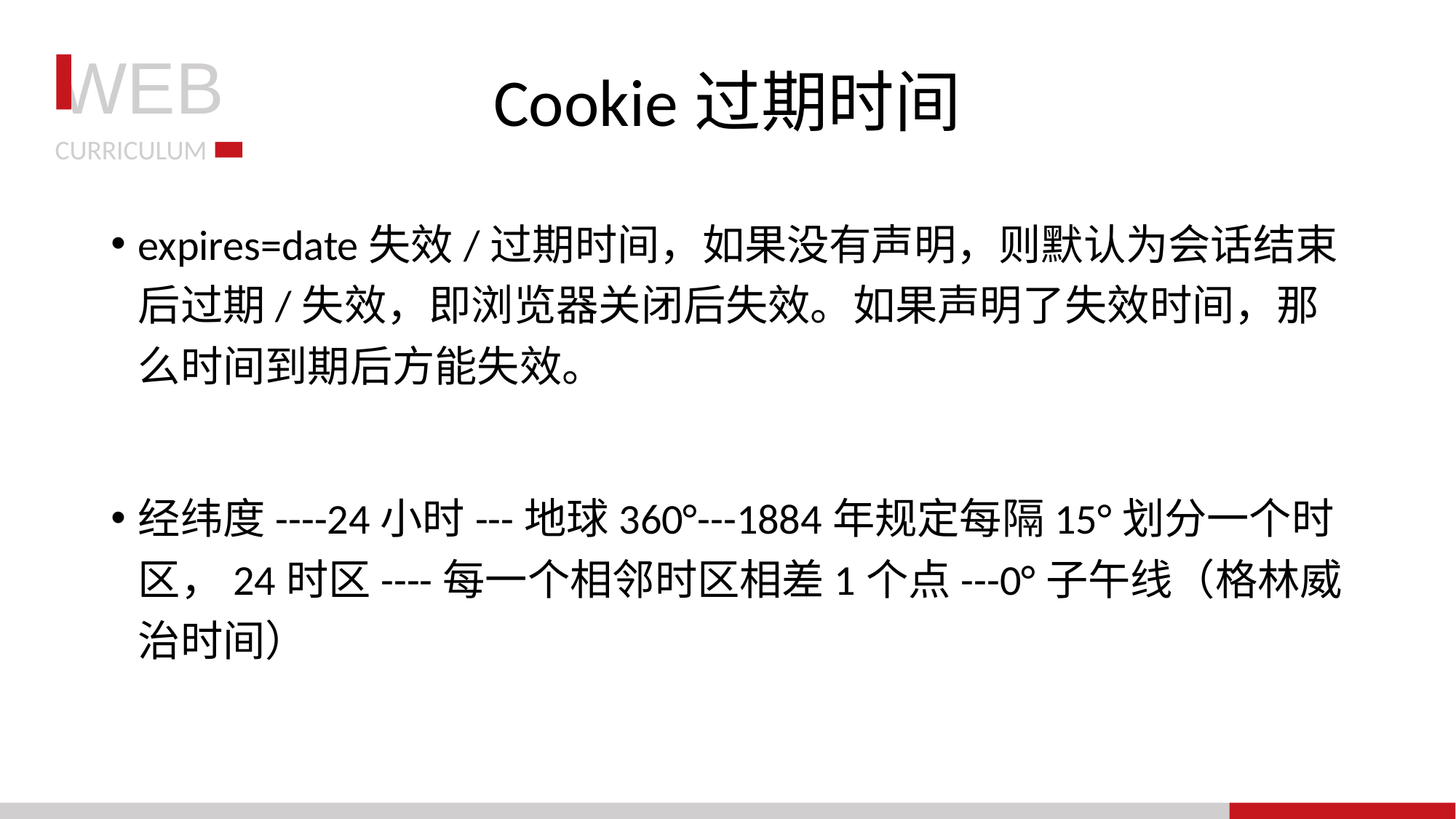

# Cookie过期时间
expires=date失效/过期时间，如果没有声明，则默认为会话结束后过期/失效，即浏览器关闭后失效。如果声明了失效时间，那么时间到期后方能失效。

经纬度----24小时---地球360°---1884年规定每隔15°划分一个时区，24时区----每一个相邻时区相差1个点---0°子午线（格林威治时间）